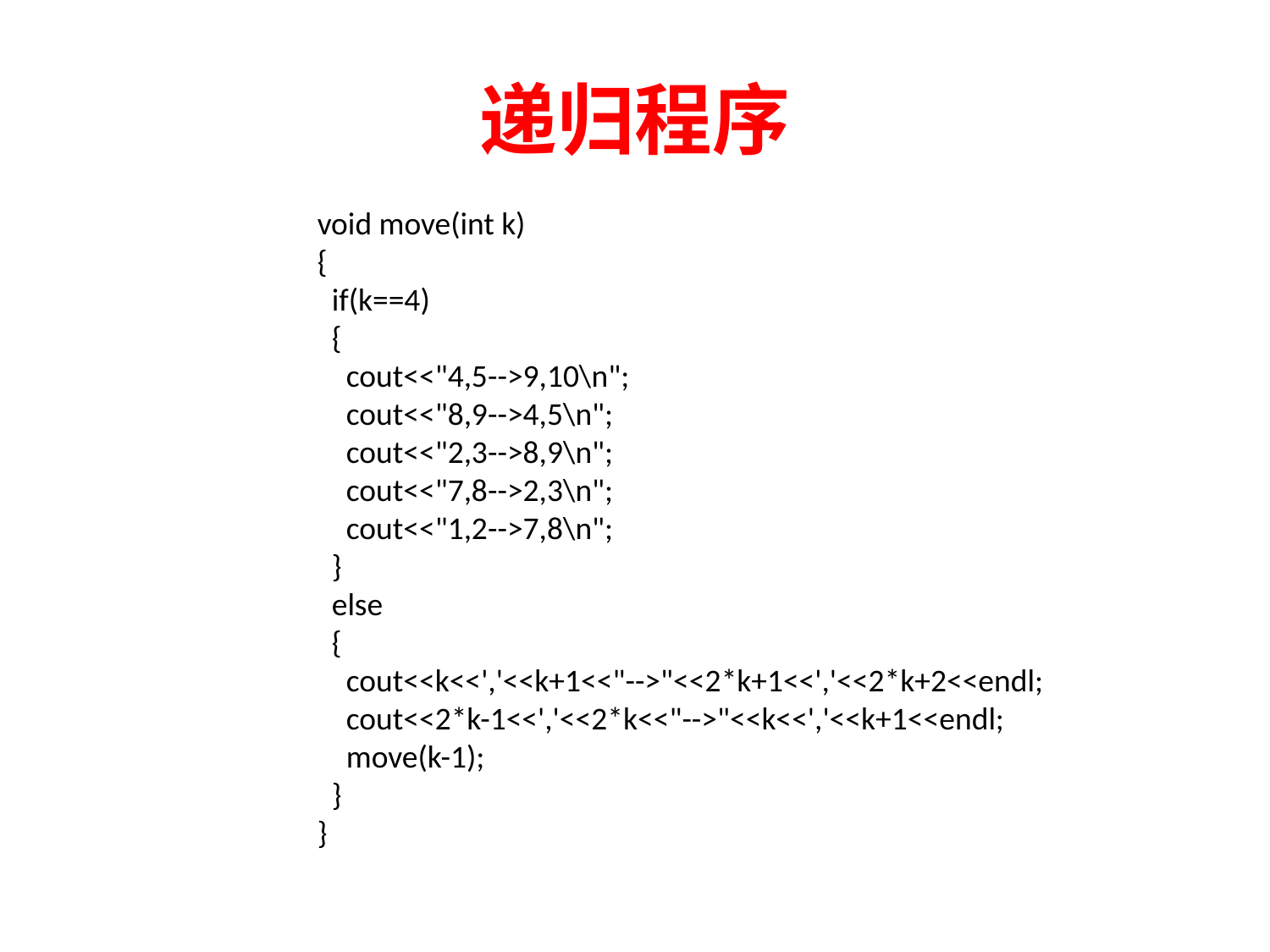

# 递归程序
void move(int k)
{
  if(k==4)
  {
    cout<<"4,5-->9,10\n";
    cout<<"8,9-->4,5\n";
    cout<<"2,3-->8,9\n";
    cout<<"7,8-->2,3\n";
    cout<<"1,2-->7,8\n";
  }
  else
  {
    cout<<k<<','<<k+1<<"-->"<<2*k+1<<','<<2*k+2<<endl;
    cout<<2*k-1<<','<<2*k<<"-->"<<k<<','<<k+1<<endl;
    move(k-1);
  }
}